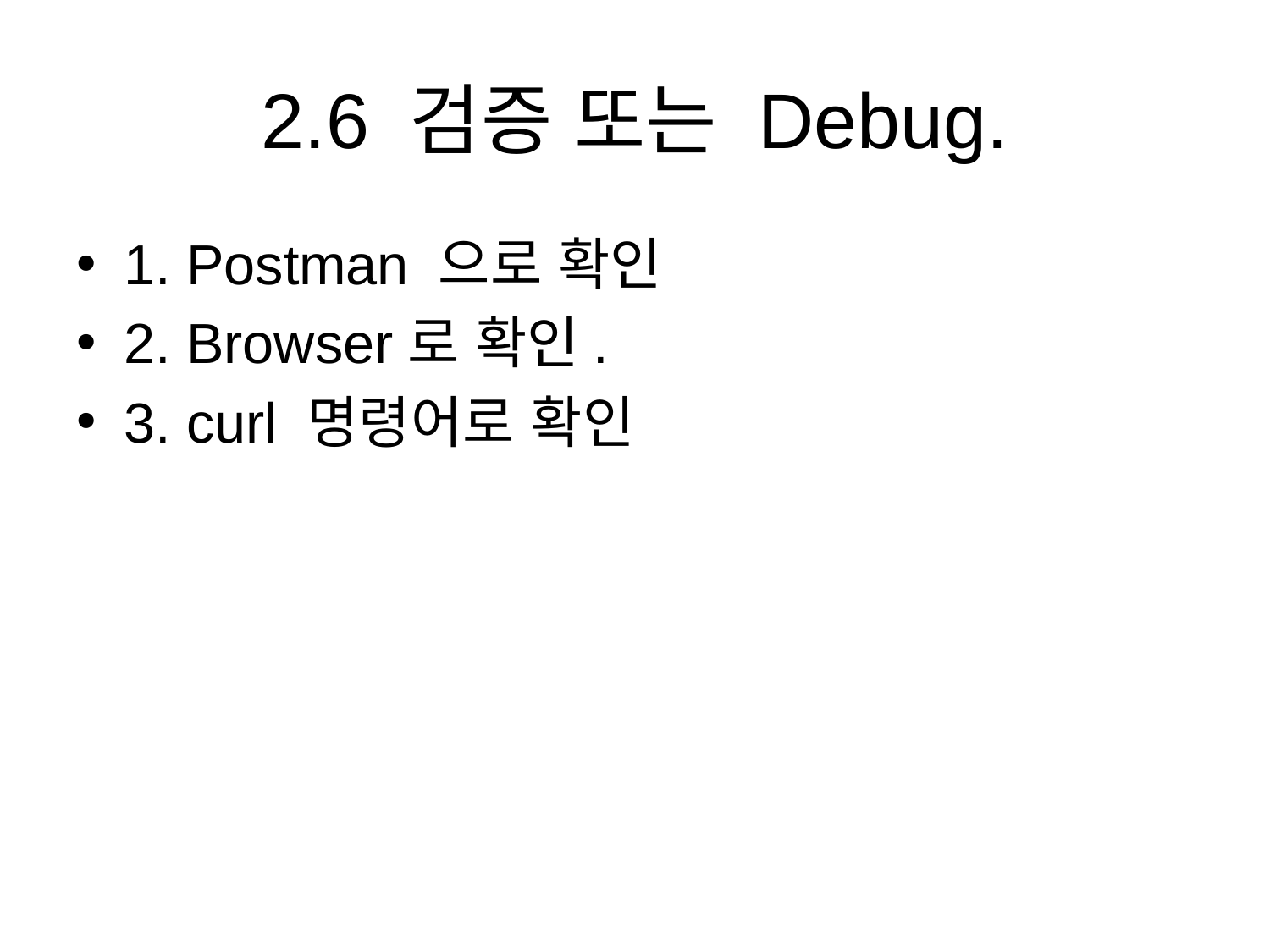

# 2.6 검증 또는 Debug.
1. Postman 으로 확인
2. Browser로 확인.
3. curl 명령어로 확인